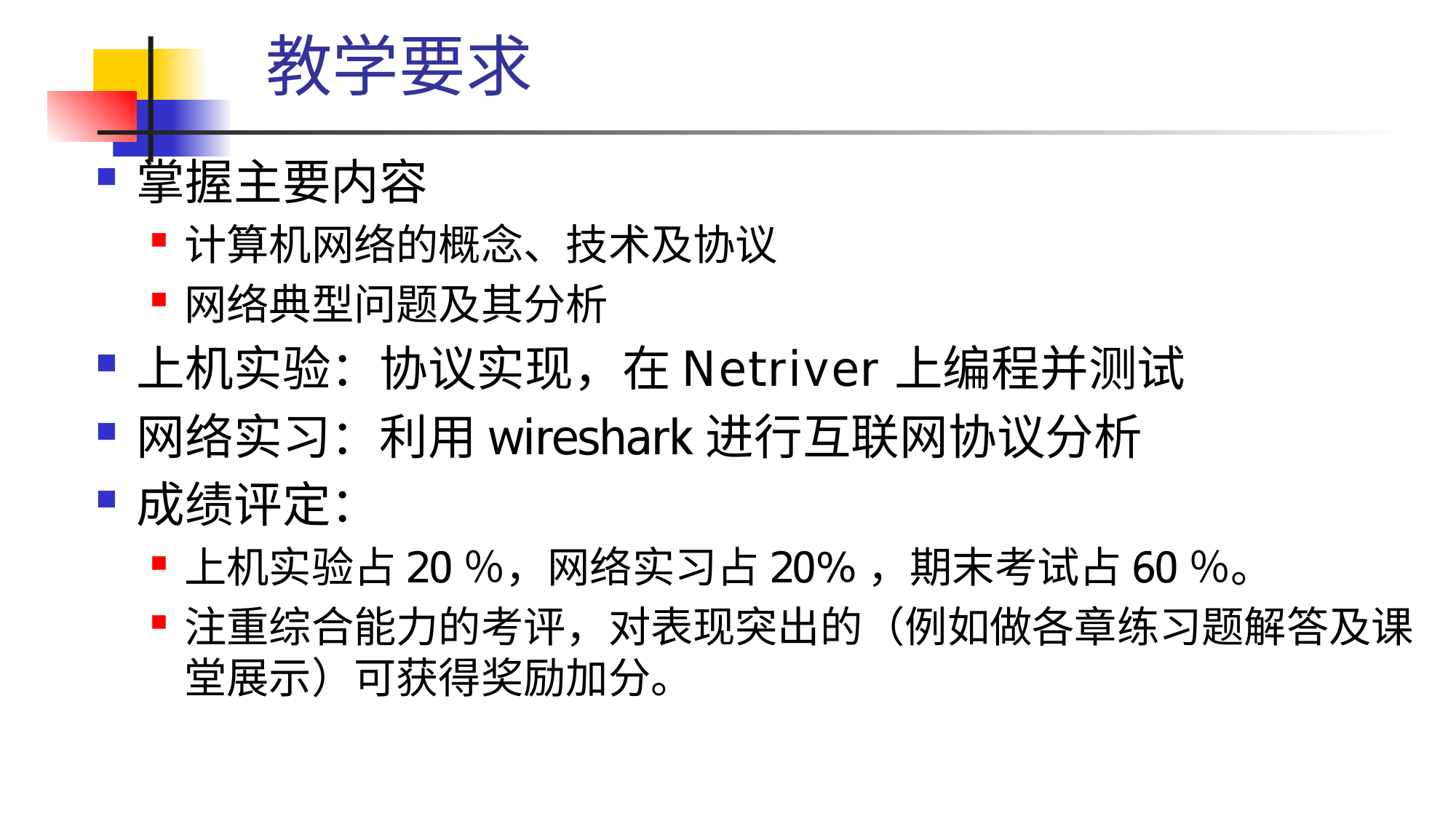

# 教学要求
掌握主要内容
计算机网络的概念、技术及协议
网络典型问题及其分析
上机实验：协议实现，在Netriver上编程并测试
网络实习：利用wireshark进行互联网协议分析
成绩评定：
上机实验占20％，网络实习占20%，期末考试占60％。
注重综合能力的考评，对表现突出的（例如做各章练习题解答及课堂展示）可获得奖励加分。